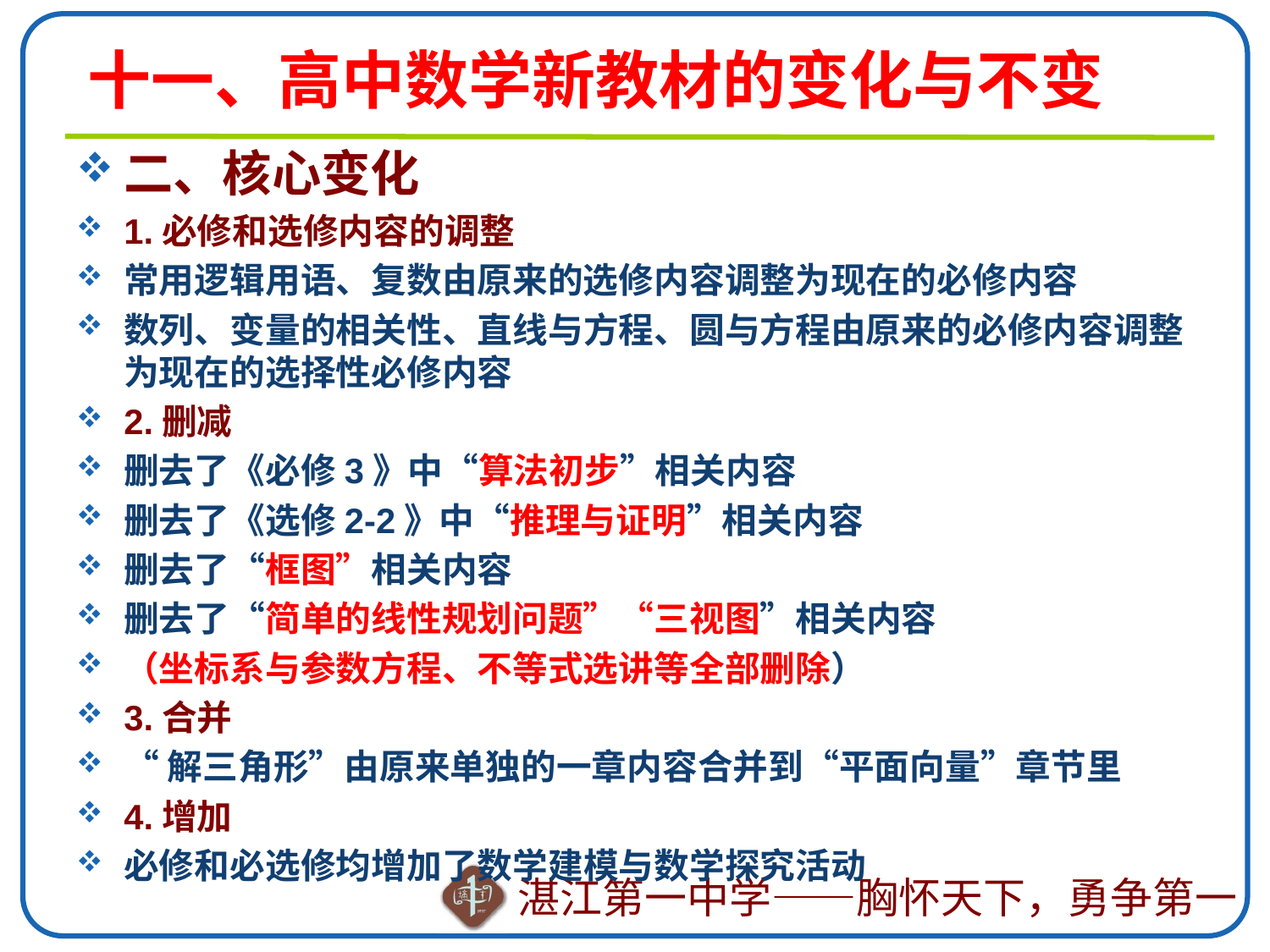

# 十一、高中数学新教材的变化与不变
二、核心变化
1.必修和选修内容的调整
常用逻辑用语、复数由原来的选修内容调整为现在的必修内容
数列、变量的相关性、直线与方程、圆与方程由原来的必修内容调整为现在的选择性必修内容
2.删减
删去了《必修3》中“算法初步”相关内容
删去了《选修2-2》中“推理与证明”相关内容
删去了“框图”相关内容
删去了“简单的线性规划问题”“三视图”相关内容
（坐标系与参数方程、不等式选讲等全部删除）
3.合并
“解三角形”由原来单独的一章内容合并到“平面向量”章节里
4.增加
必修和必选修均增加了数学建模与数学探究活动

41